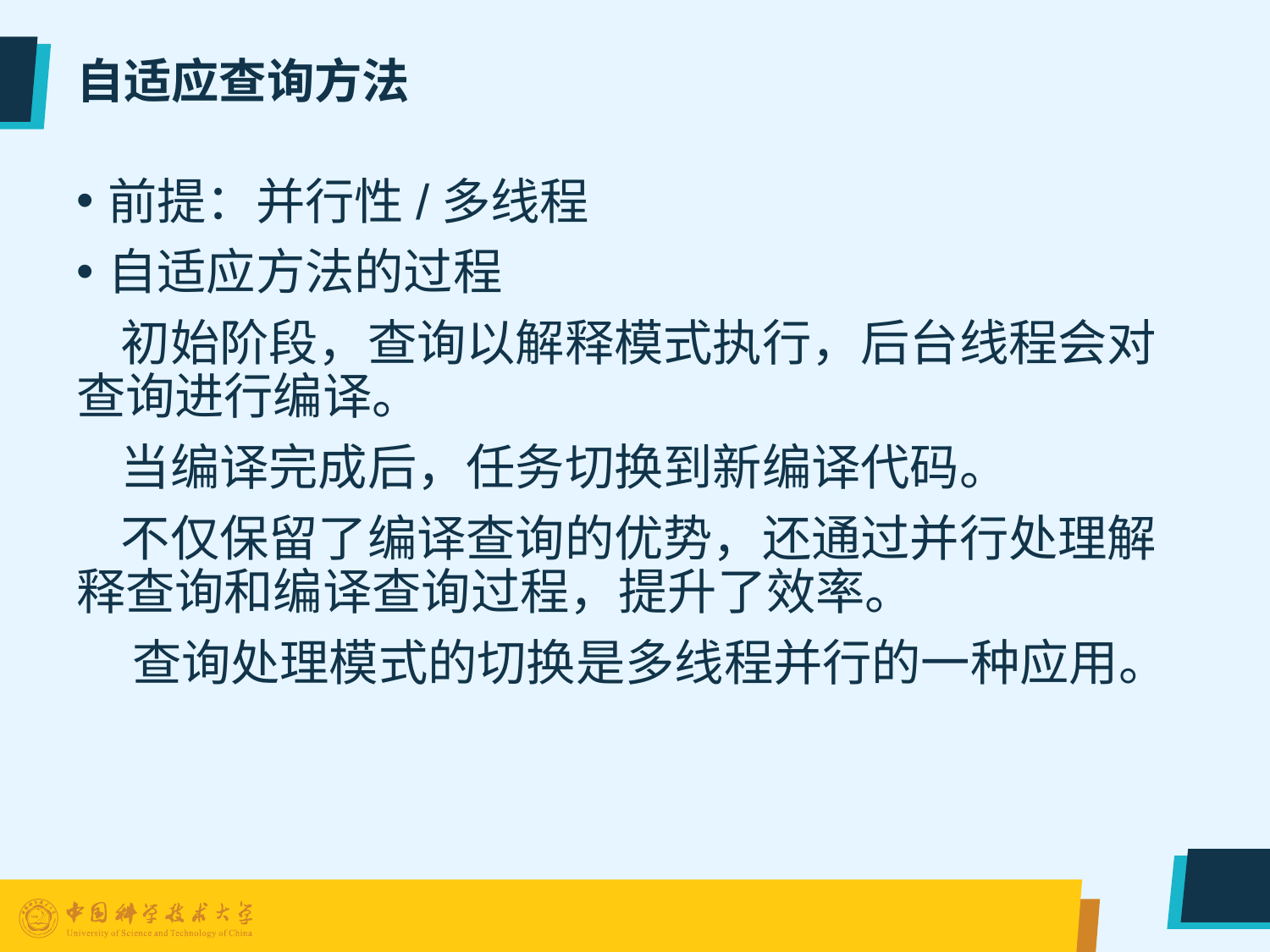

# 自适应查询方法
前提：并行性/多线程
自适应方法的过程
   初始阶段，查询以解释模式执行，后台线程会对查询进行编译。
   当编译完成后，任务切换到新编译代码。
   不仅保留了编译查询的优势，还通过并行处理解释查询和编译查询过程，提升了效率。
    查询处理模式的切换是多线程并行的一种应用。